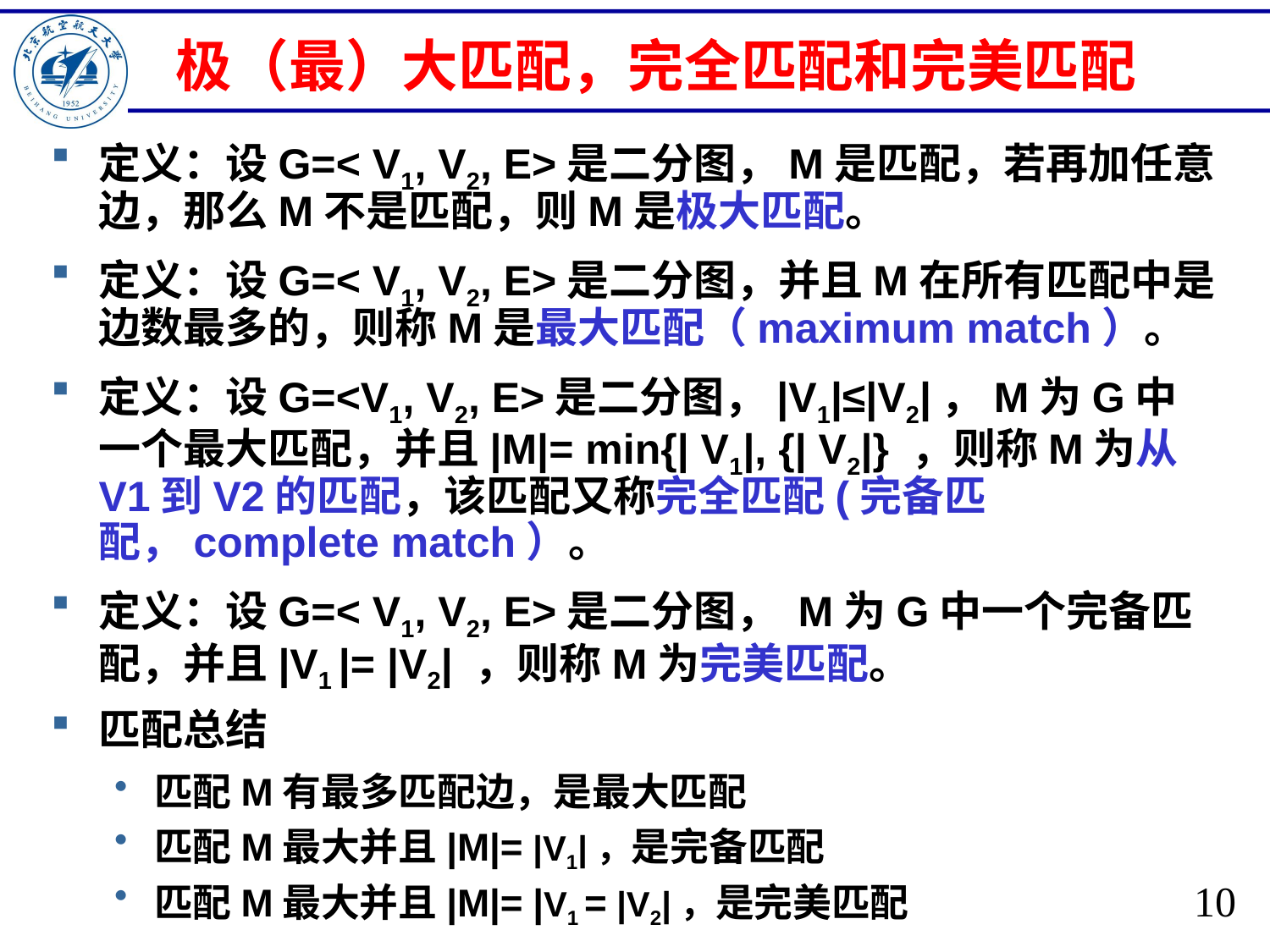

# 极（最）大匹配，完全匹配和完美匹配
定义：设G=< V1, V2, E>是二分图，M是匹配，若再加任意边，那么M不是匹配，则M是极大匹配。
定义：设G=< V1, V2, E>是二分图，并且M在所有匹配中是边数最多的，则称M是最大匹配（maximum match）。
定义：设G=<V1, V2, E>是二分图，|V1|≤|V2|，M为G中一个最大匹配，并且|M|= min{| V1|, {| V2|} ，则称M为从V1到V2的匹配，该匹配又称完全匹配(完备匹配，complete match）。
定义：设G=< V1, V2, E>是二分图， M为G中一个完备匹配，并且|V1 |= |V2| ，则称M为完美匹配。
匹配总结
匹配M有最多匹配边，是最大匹配
匹配M最大并且|M|= |V1|，是完备匹配
匹配M最大并且|M|= |V1 = |V2|，是完美匹配